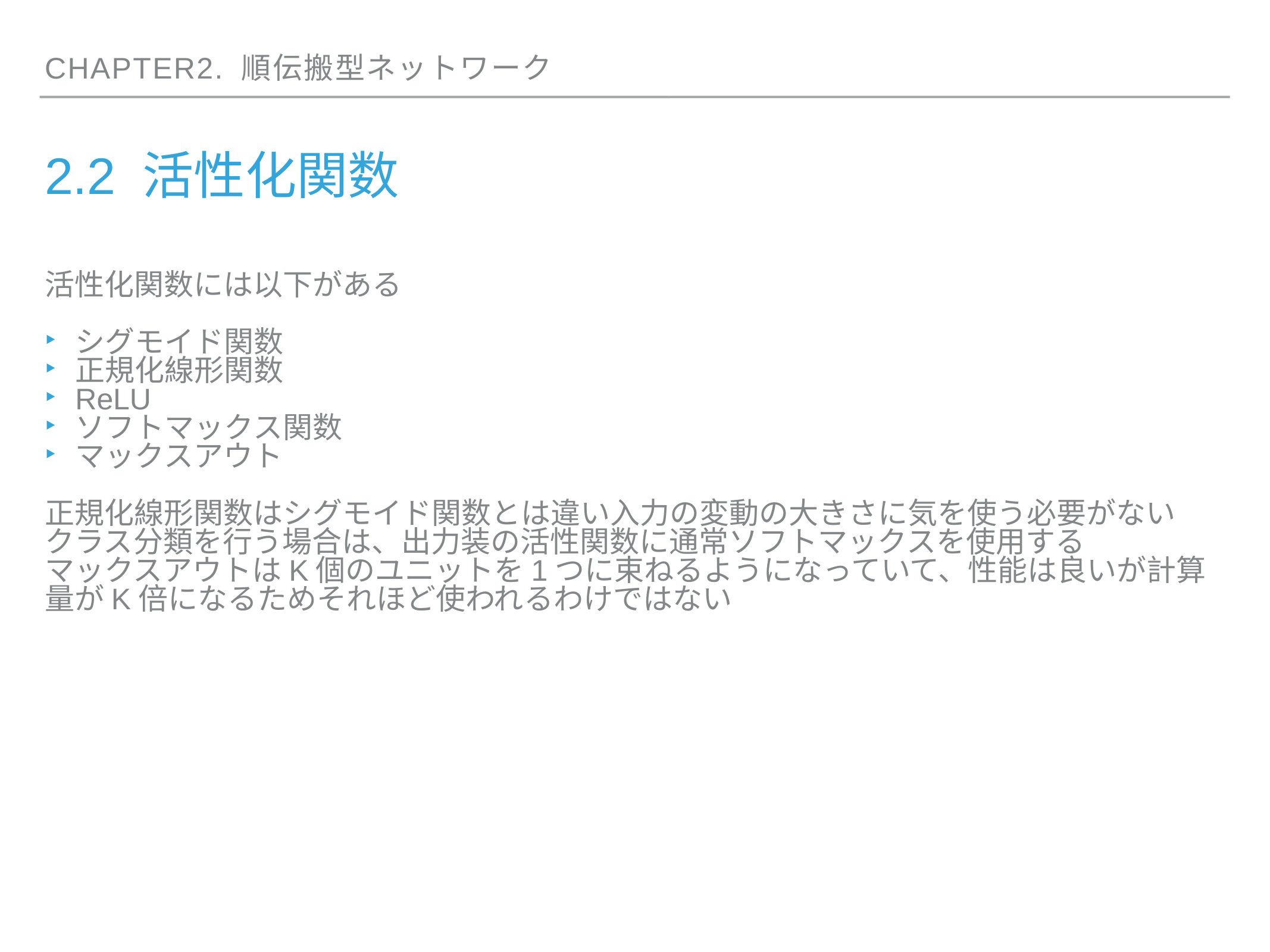

chapter2. 順伝搬型ネットワーク
# 2.2 活性化関数
活性化関数には以下がある

シグモイド関数
正規化線形関数
ReLU
ソフトマックス関数
マックスアウト

正規化線形関数はシグモイド関数とは違い入力の変動の大きさに気を使う必要がない
クラス分類を行う場合は、出力装の活性関数に通常ソフトマックスを使用する
マックスアウトはK個のユニットを1つに束ねるようになっていて、性能は良いが計算量がK倍になるためそれほど使われるわけではない